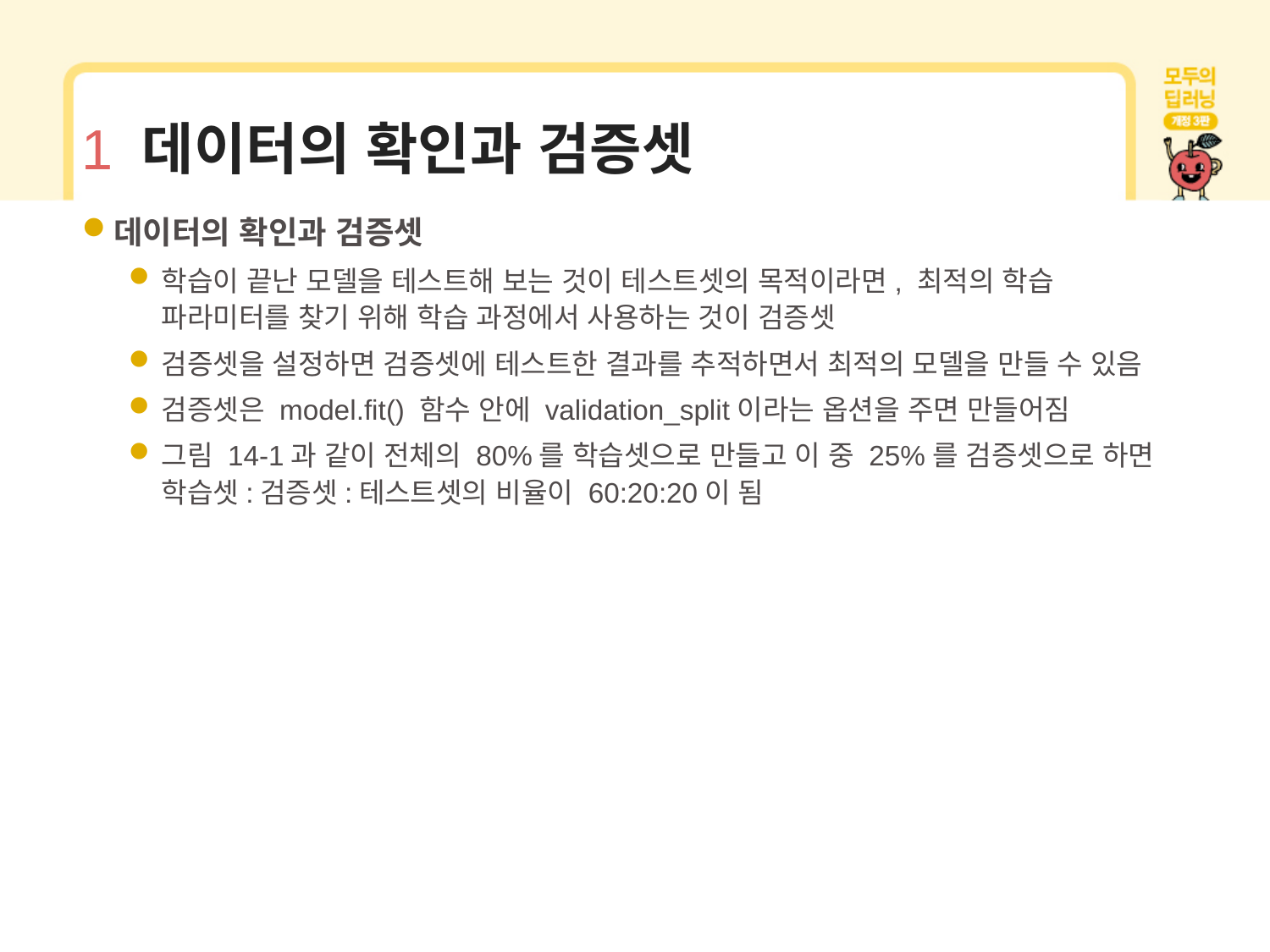

# 1 데이터의 확인과 검증셋
데이터의 확인과 검증셋
학습이 끝난 모델을 테스트해 보는 것이 테스트셋의 목적이라면, 최적의 학습 파라미터를 찾기 위해 학습 과정에서 사용하는 것이 검증셋
검증셋을 설정하면 검증셋에 테스트한 결과를 추적하면서 최적의 모델을 만들 수 있음
검증셋은 model.fit() 함수 안에 validation_split이라는 옵션을 주면 만들어짐
그림 14-1과 같이 전체의 80%를 학습셋으로 만들고 이 중 25%를 검증셋으로 하면 학습셋:검증셋:테스트셋의 비율이 60:20:20이 됨